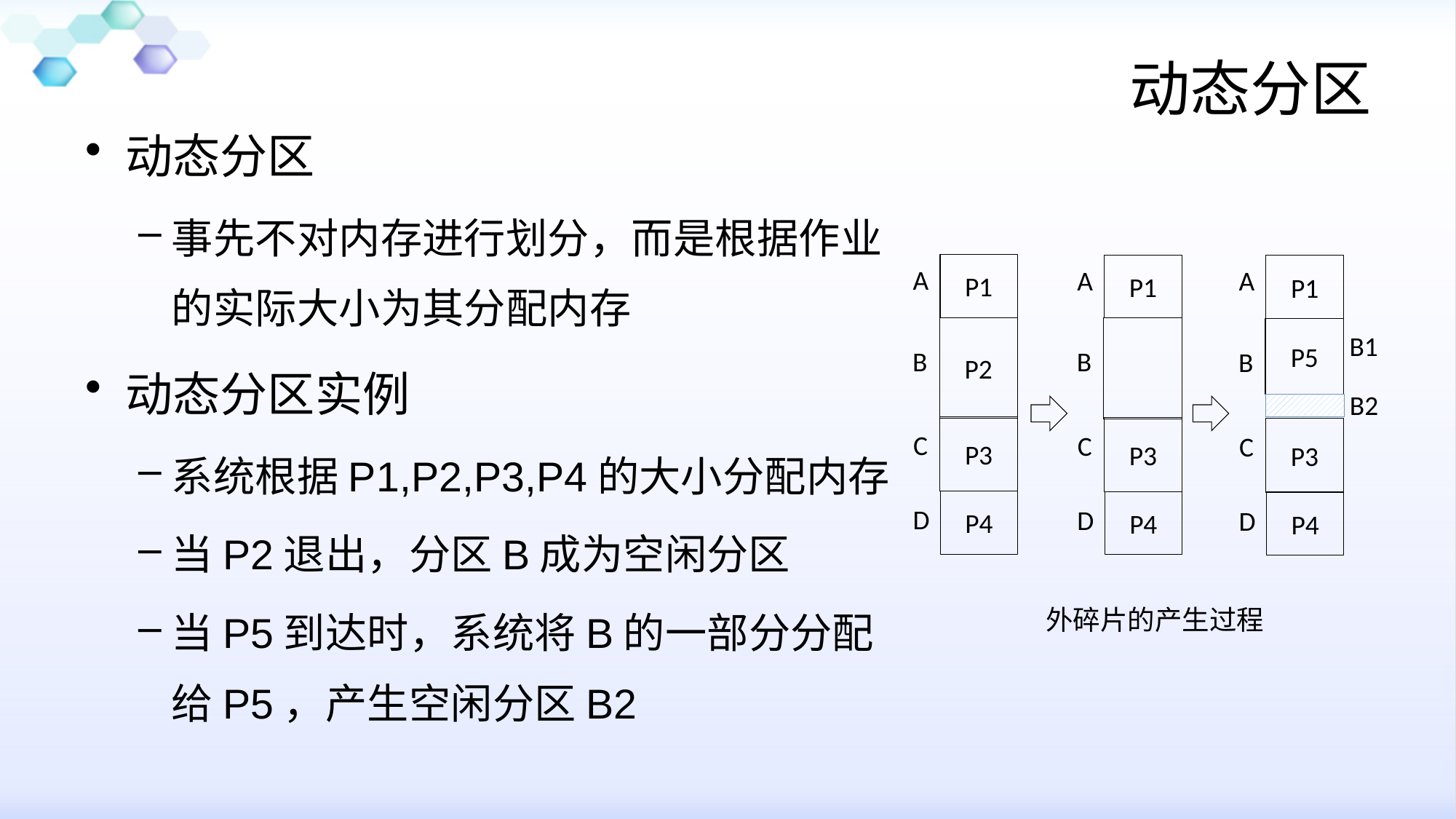

# 动态分区
动态分区
事先不对内存进行划分，而是根据作业的实际大小为其分配内存
动态分区实例
系统根据P1,P2,P3,P4的大小分配内存
当P2退出，分区B成为空闲分区
当P5到达时，系统将B的一部分分配给P5，产生空闲分区B2
A
P1
P2
B
P3
C
P4
D
A
P1

B
P3
C
P4
D
A
P1
P5
B1
B
B2

P3
C
P4
D
 外碎片的产生过程